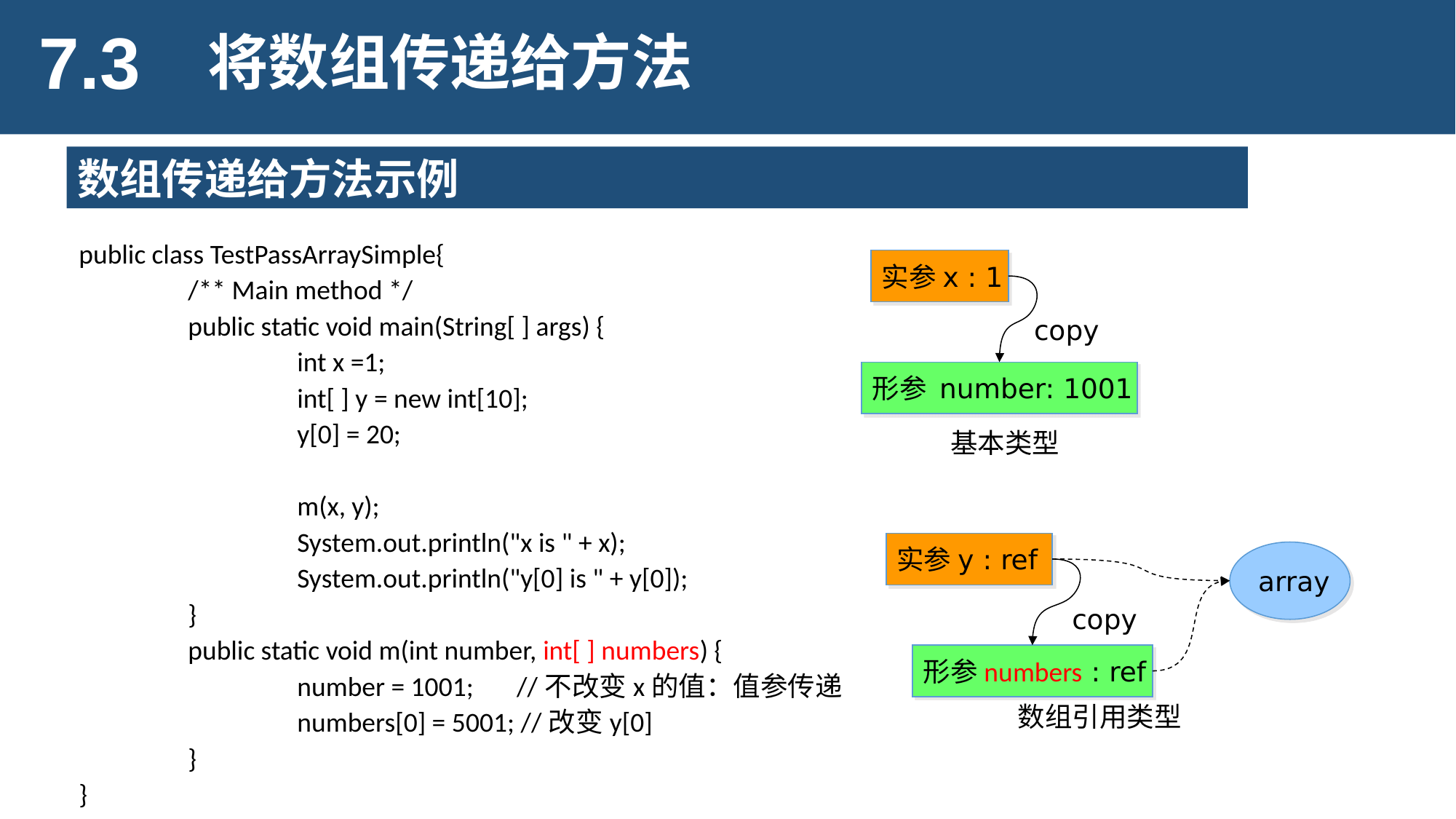

7.3
将数组传递给方法

数组传递给方法示例
public class TestPassArraySimple{
	/** Main method */
	public static void main(String[ ] args) {
		int x =1;
		int[ ] y = new int[10];
		y[0] = 20;

		m(x, y);
		System.out.println("x is " + x);
		System.out.println("y[0] is " + y[0]);
	}
	public static void m(int number, int[ ] numbers) {
		number = 1001;       //不改变x的值：值参传递
		numbers[0] = 5001; //改变y[0]
	}
}
实参x : 1
copy
形参 number: 1001
基本类型
实参y : ref
array
copy
形参numbers : ref
数组引用类型